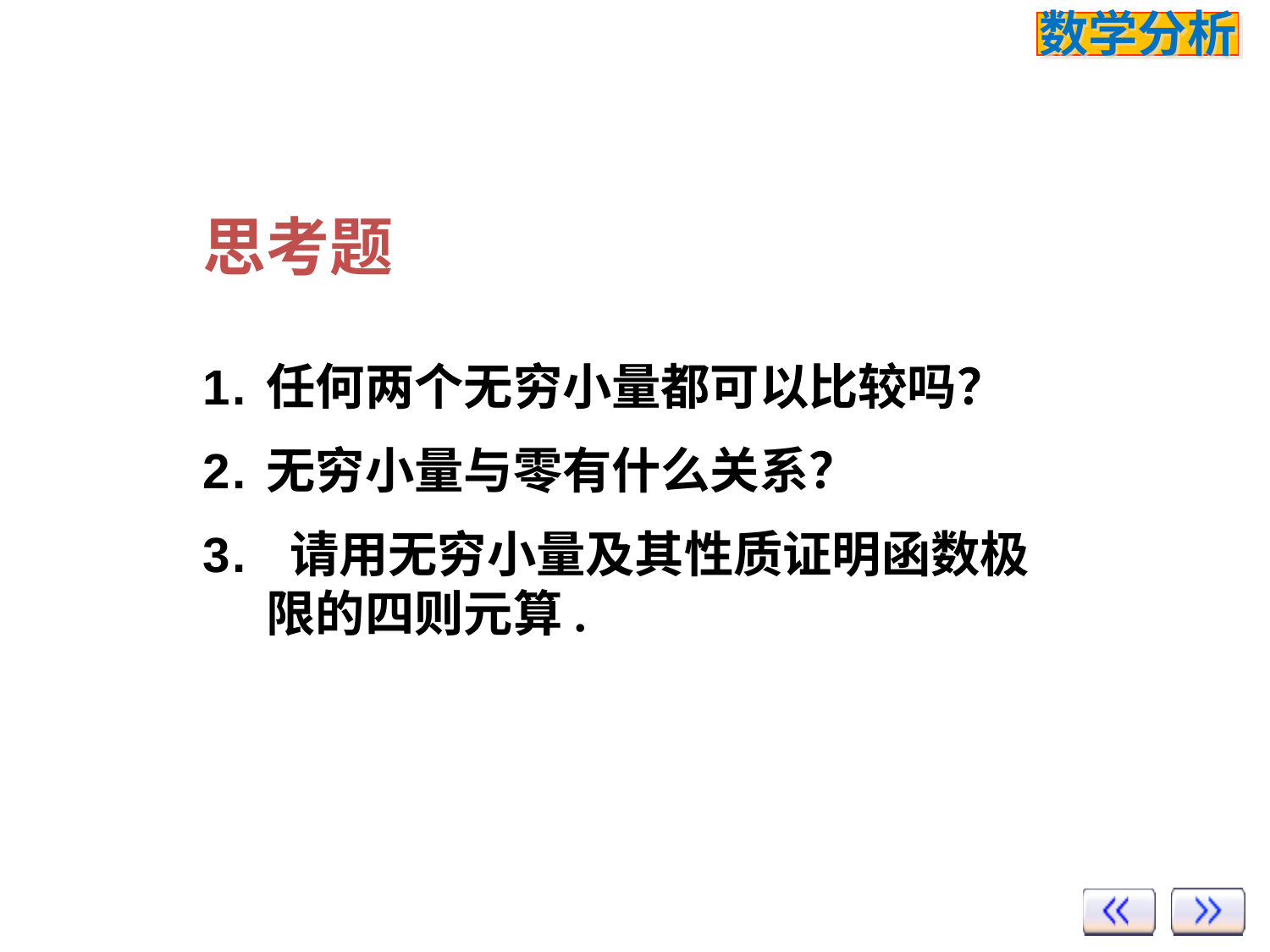

思考题
任何两个无穷小量都可以比较吗？
无穷小量与零有什么关系？
 请用无穷小量及其性质证明函数极限的四则元算.